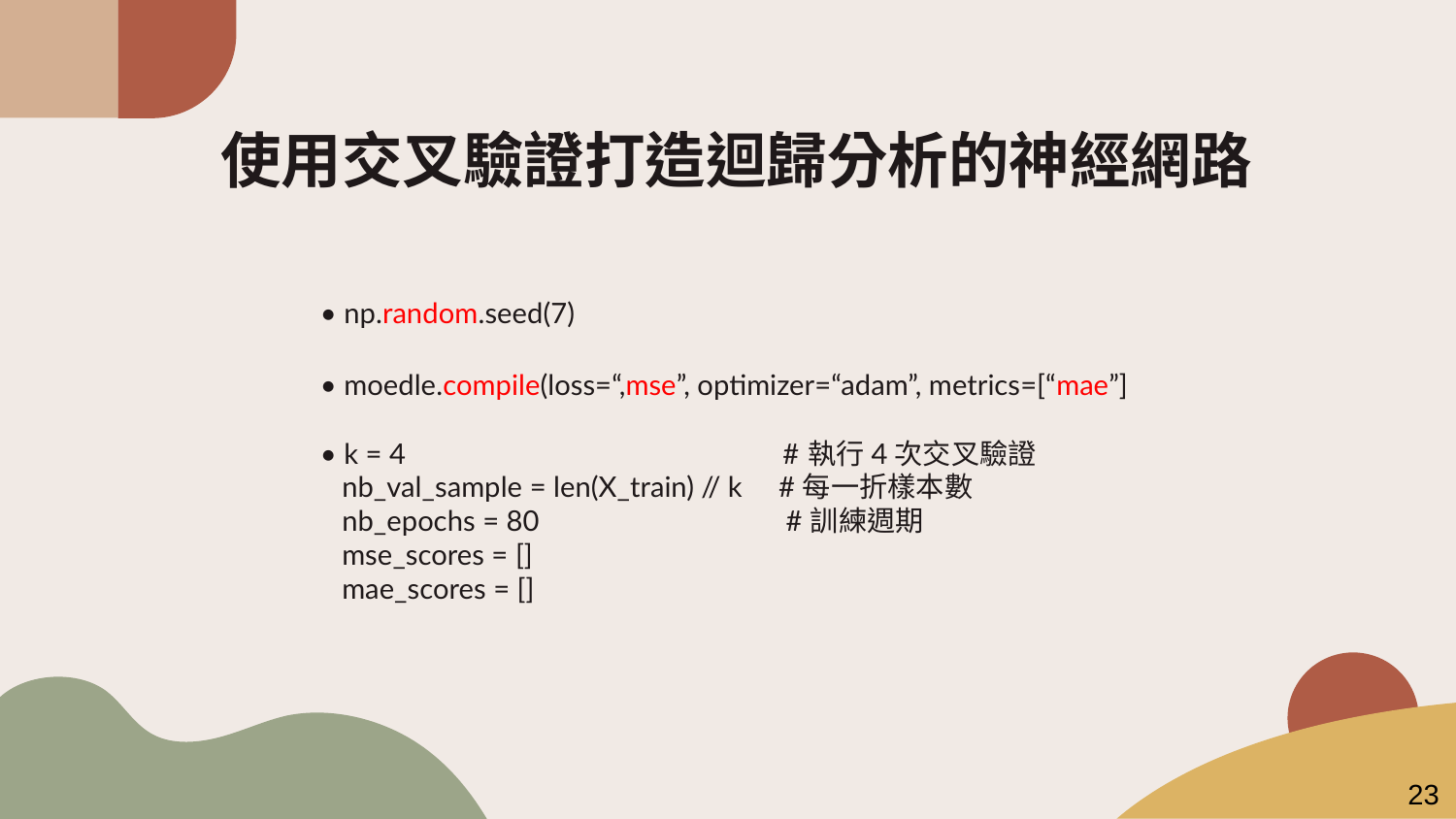

# 使用交叉驗證打造迴歸分析的神經網路
• np.random.seed(7)
• moedle.compile(loss=“,mse”, optimizer=“adam”, metrics=[“mae”]
• k = 4                                                    #執行4次交叉驗證
   nb_val_sample = len(X_train) // k     #每一折樣本數
   nb_epochs = 80                                  #訓練週期
   mse_scores = []
   mae_scores = []
23